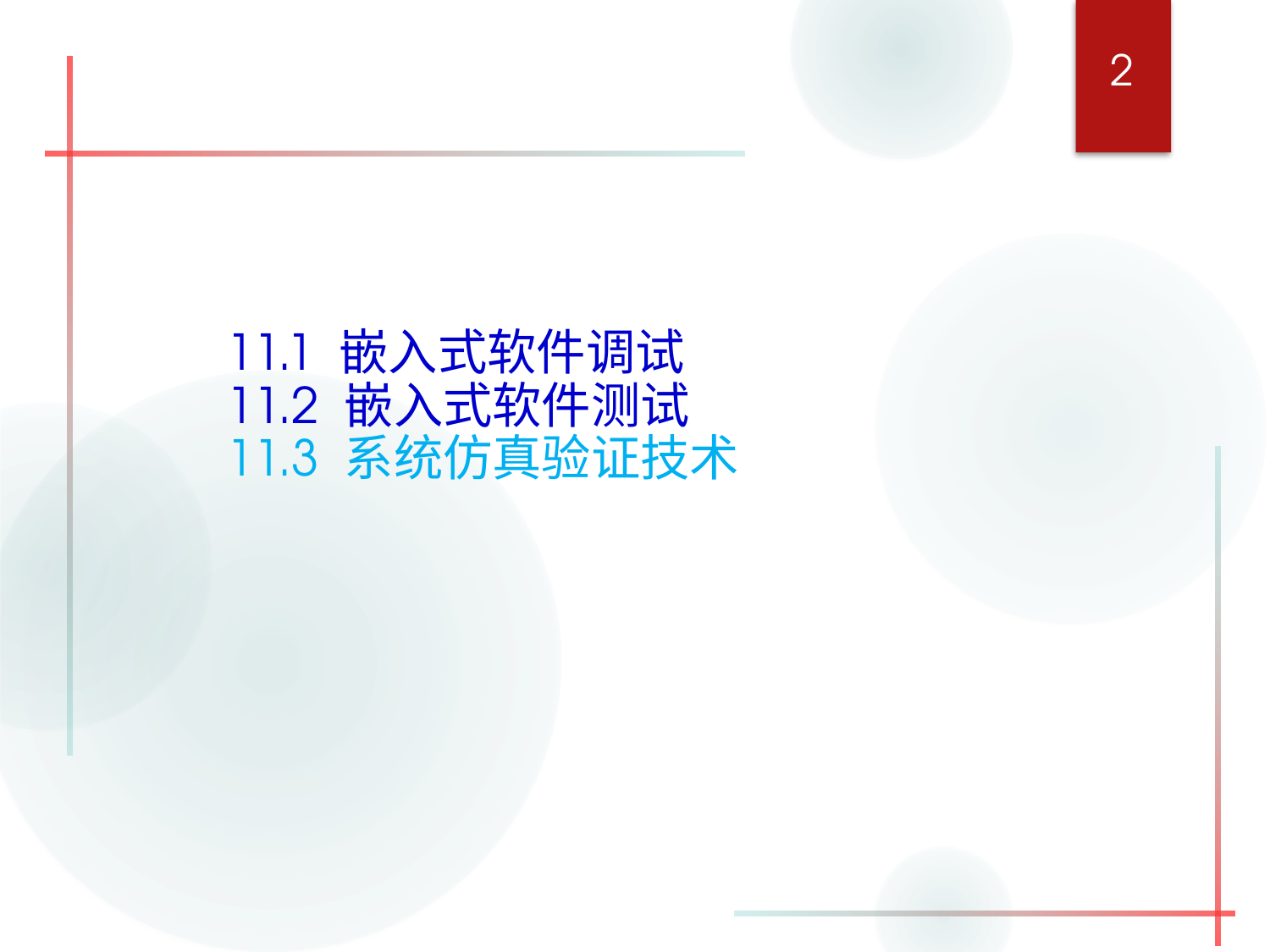

2
#
11.1 嵌入式软件调试
11.2 嵌入式软件测试
11.3 系统仿真验证技术